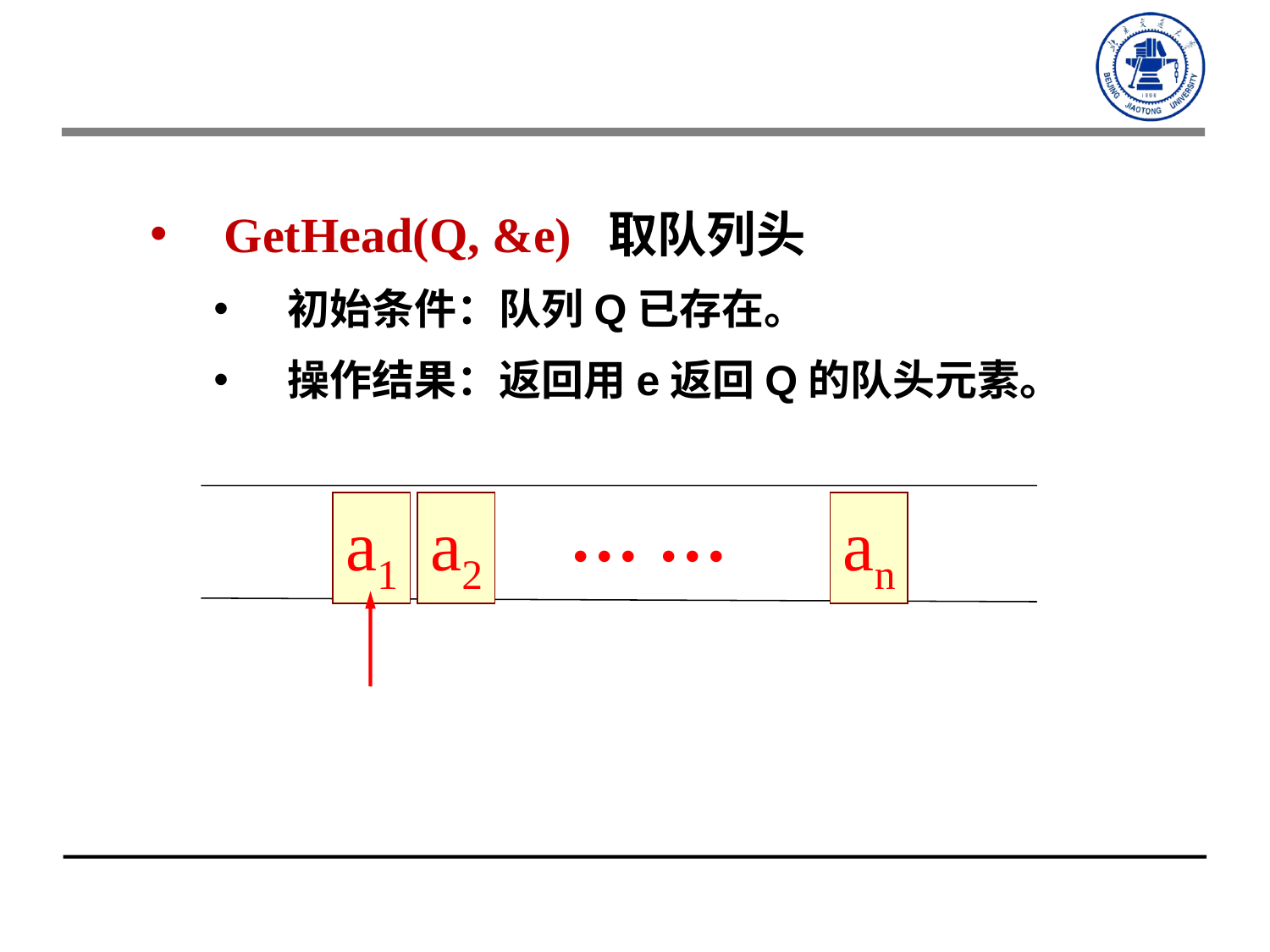

GetHead(Q, &e)  取队列头
初始条件：队列Q已存在。
操作结果：返回用e返回Q的队头元素。

… …

a1
a2
an